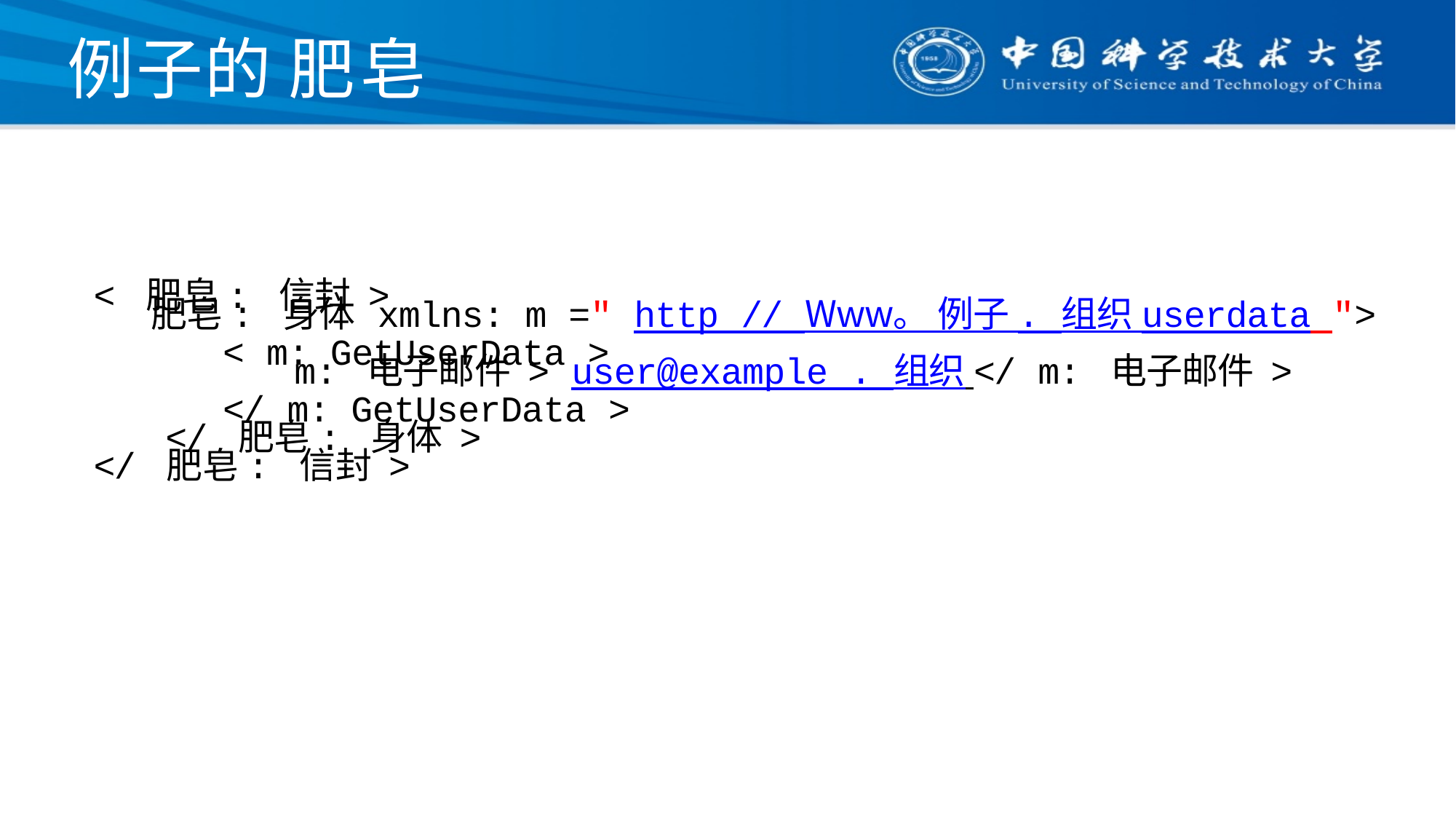

# 例子的 肥皂
< 肥皂: 信封 >
肥皂: 身体 xmlns: m =" http // Www。 例子 . 组织 userdata ">
< m: GetUserData >
m: 电子邮件 > user@example . 组织 </ m: 电子邮件 >
</ m: GetUserData >
</ 肥皂: 身体 >
</ 肥皂: 信封 >